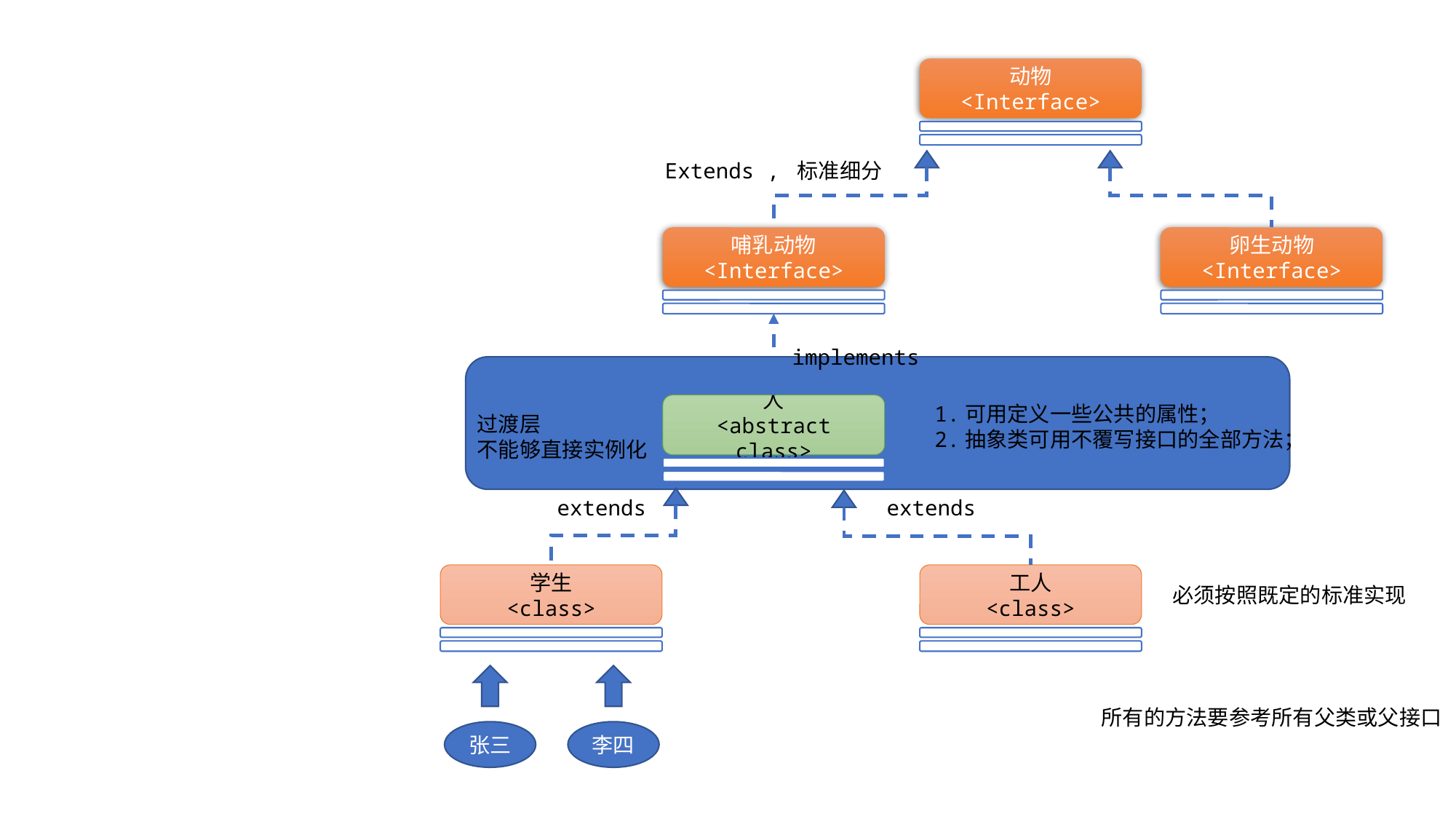

动物
<Interface>

Extends , 标准细分
哺乳动物
<Interface>
卵生动物
<Interface>

implements

人
<abstract class>
1.可用定义一些公共的属性；
2.抽象类可用不覆写接口的全部方法；
过渡层
不能够直接实例化

extends
extends

学生
<class>
工人
<class>
必须按照既定的标准实现

所有的方法要参考所有父类或父接口
张三
李四